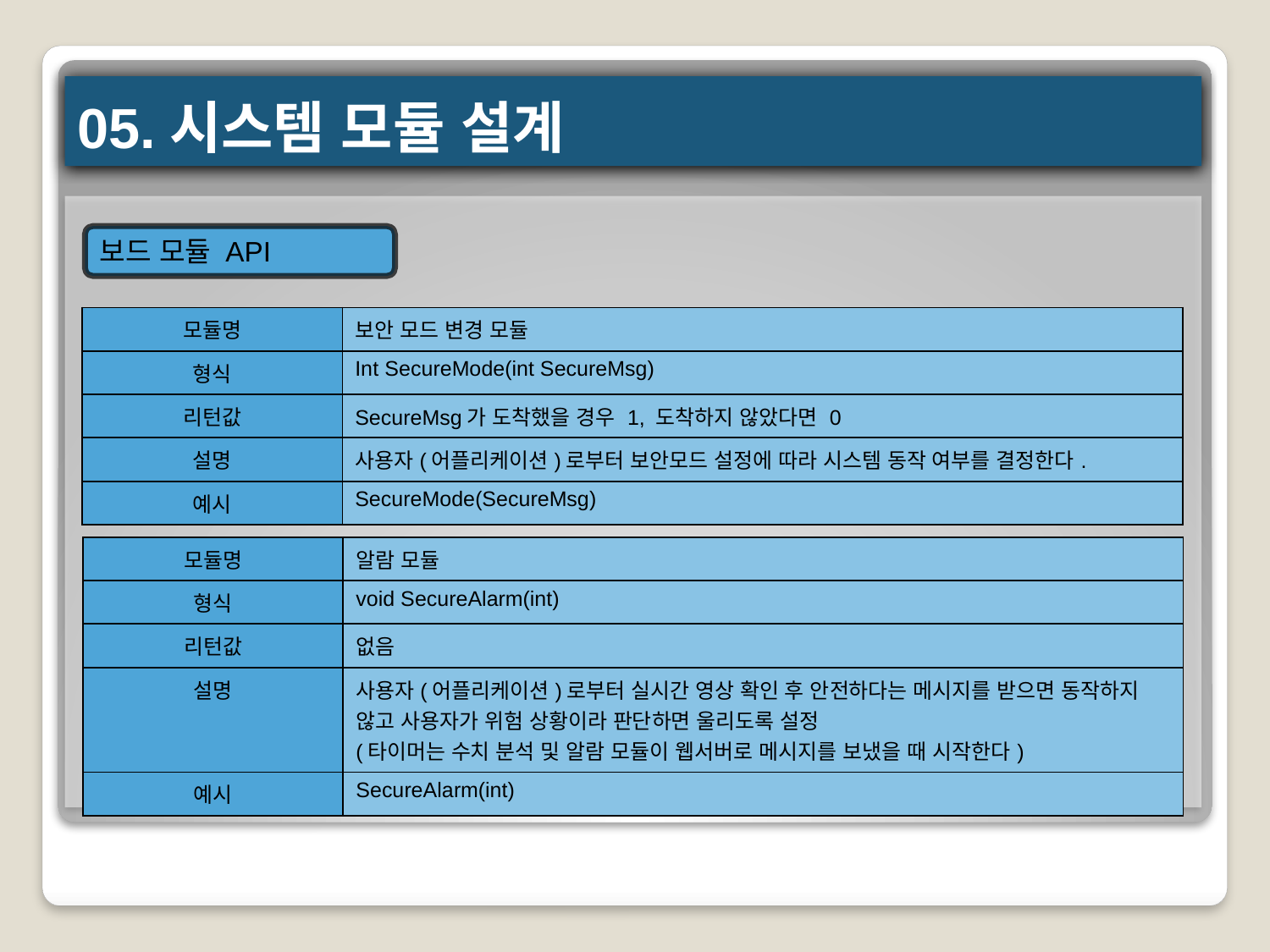

# 05.시스템 모듈 설계

보드 모듈 API
| 모듈명 | 보안 모드 변경 모듈 |
| --- | --- |
| 형식 | Int SecureMode(int SecureMsg) |
| 리턴값 | SecureMsg가 도착했을 경우 1, 도착하지 않았다면 0 |
| 설명 | 사용자(어플리케이션)로부터 보안모드 설정에 따라 시스템 동작 여부를 결정한다. |
| 예시 | SecureMode(SecureMsg) |
| 모듈명 | 알람 모듈 |
| --- | --- |
| 형식 | void SecureAlarm(int) |
| 리턴값 | 없음 |
| 설명 | 사용자(어플리케이션)로부터 실시간 영상 확인 후 안전하다는 메시지를 받으면 동작하지 않고 사용자가 위험 상황이라 판단하면 울리도록 설정 (타이머는 수치 분석 및 알람 모듈이 웹서버로 메시지를 보냈을 때 시작한다) |
| 예시 | SecureAlarm(int) |